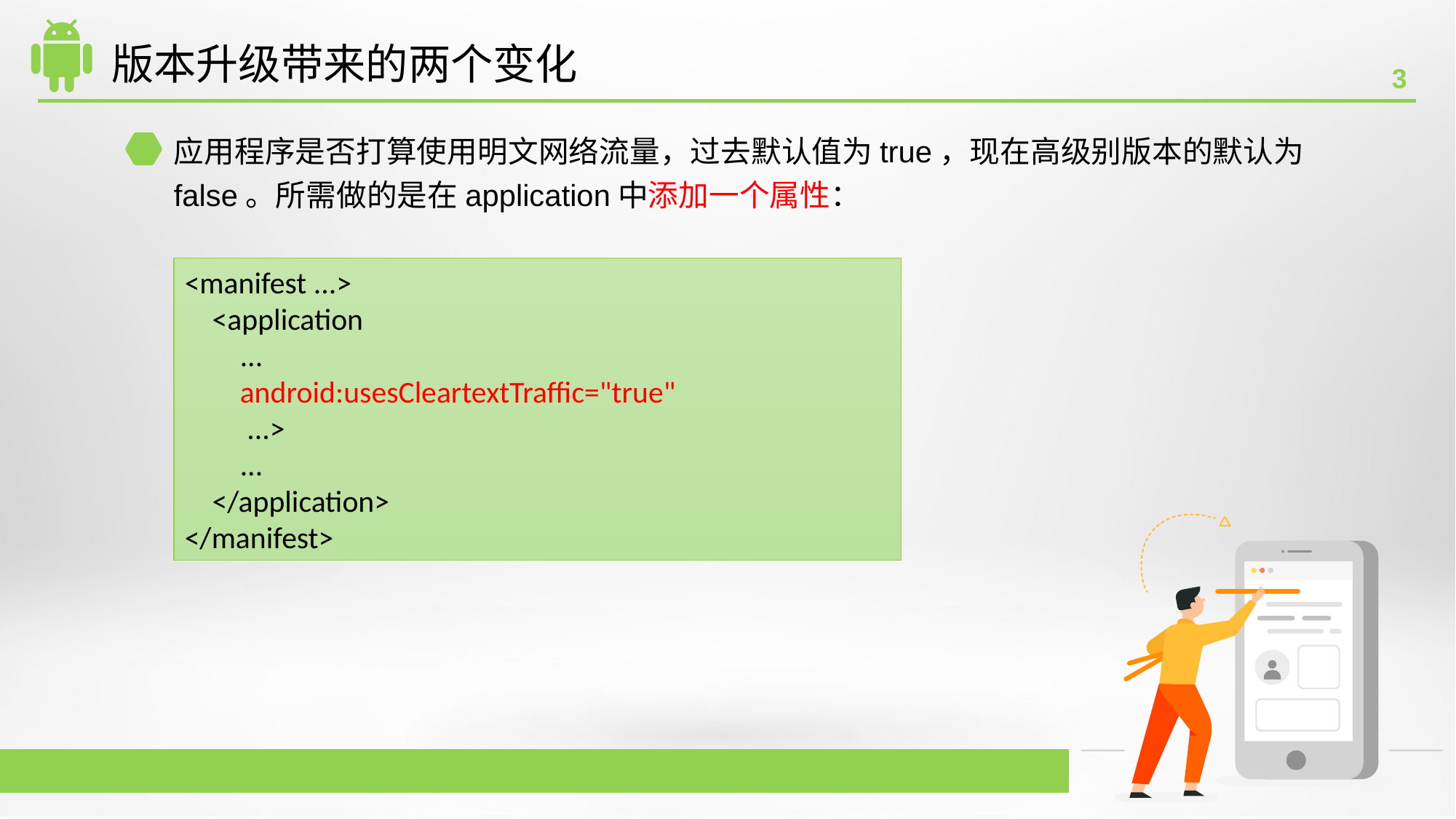

# 版本升级带来的两个变化
应用程序是否打算使用明文网络流量，过去默认值为true，现在高级别版本的默认为false。所需做的是在application中添加一个属性：

<manifest ...>
    <application
        ...
        android:usesCleartextTraffic="true"
         ...>
        ...
    </application>
</manifest>